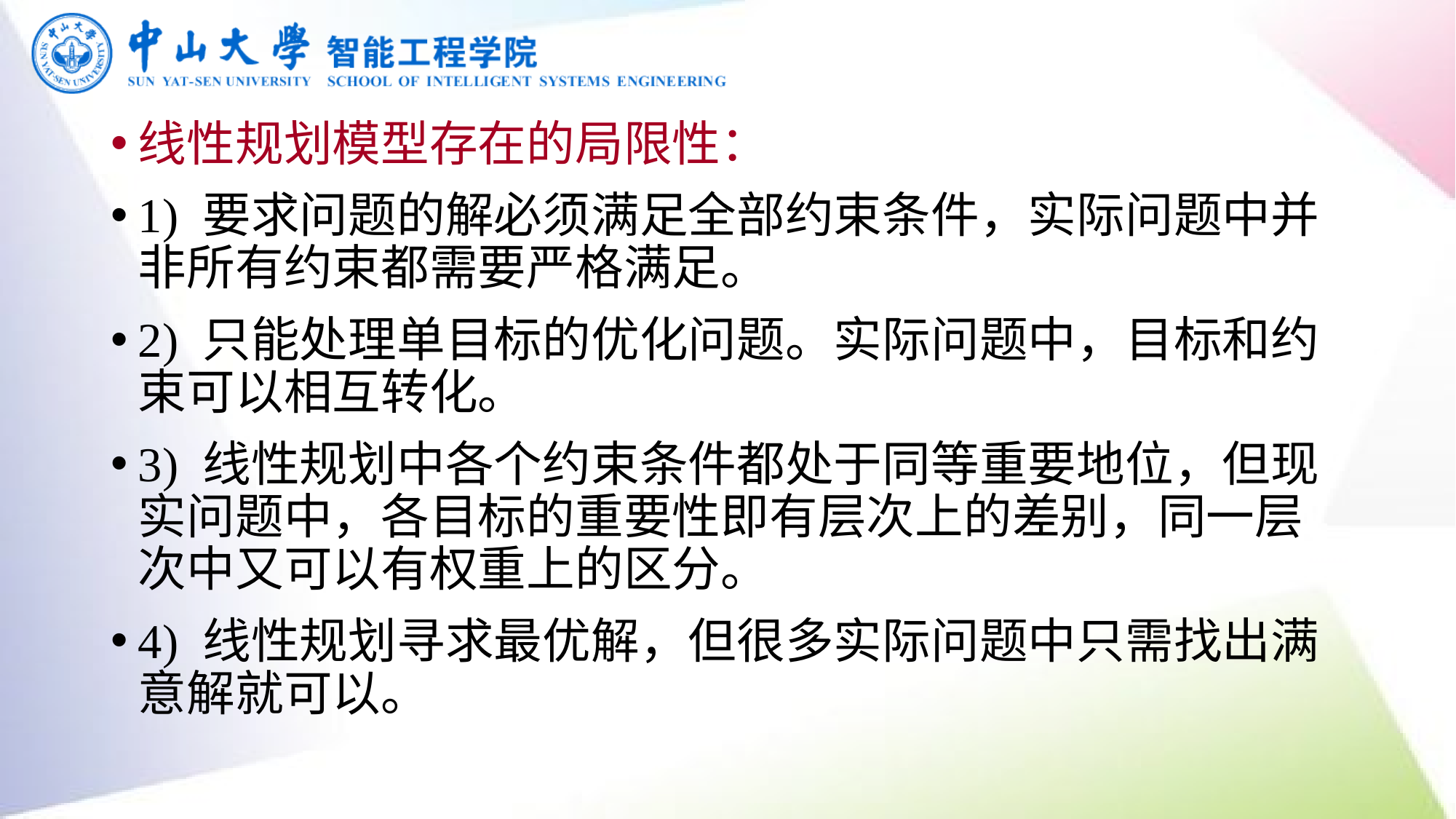

线性规划模型存在的局限性：
1) 要求问题的解必须满足全部约束条件，实际问题中并非所有约束都需要严格满足。
2) 只能处理单目标的优化问题。实际问题中，目标和约束可以相互转化。
3) 线性规划中各个约束条件都处于同等重要地位，但现实问题中，各目标的重要性即有层次上的差别，同一层次中又可以有权重上的区分。
4) 线性规划寻求最优解，但很多实际问题中只需找出满意解就可以。